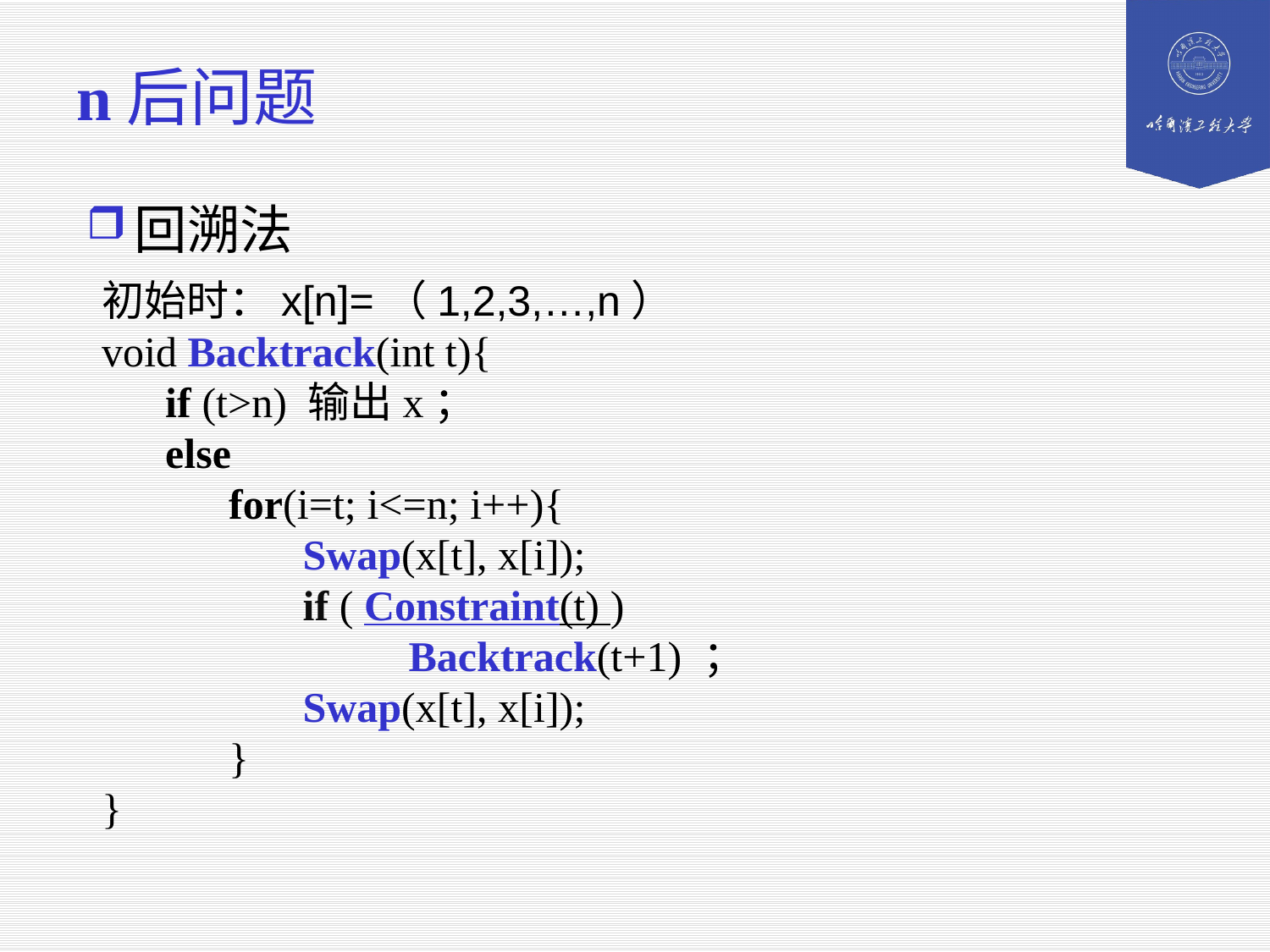

# n后问题
回溯法
初始时：x[n]=（1,2,3,…,n）
void Backtrack(int t){
      if (t>n) 输出x；
      else
            for(i=t; i<=n; i++){
                   Swap(x[t], x[i]);
                   if ( Constraint(t) )
                             Backtrack(t+1) ；
                   Swap(x[t], x[i]);
            }
}